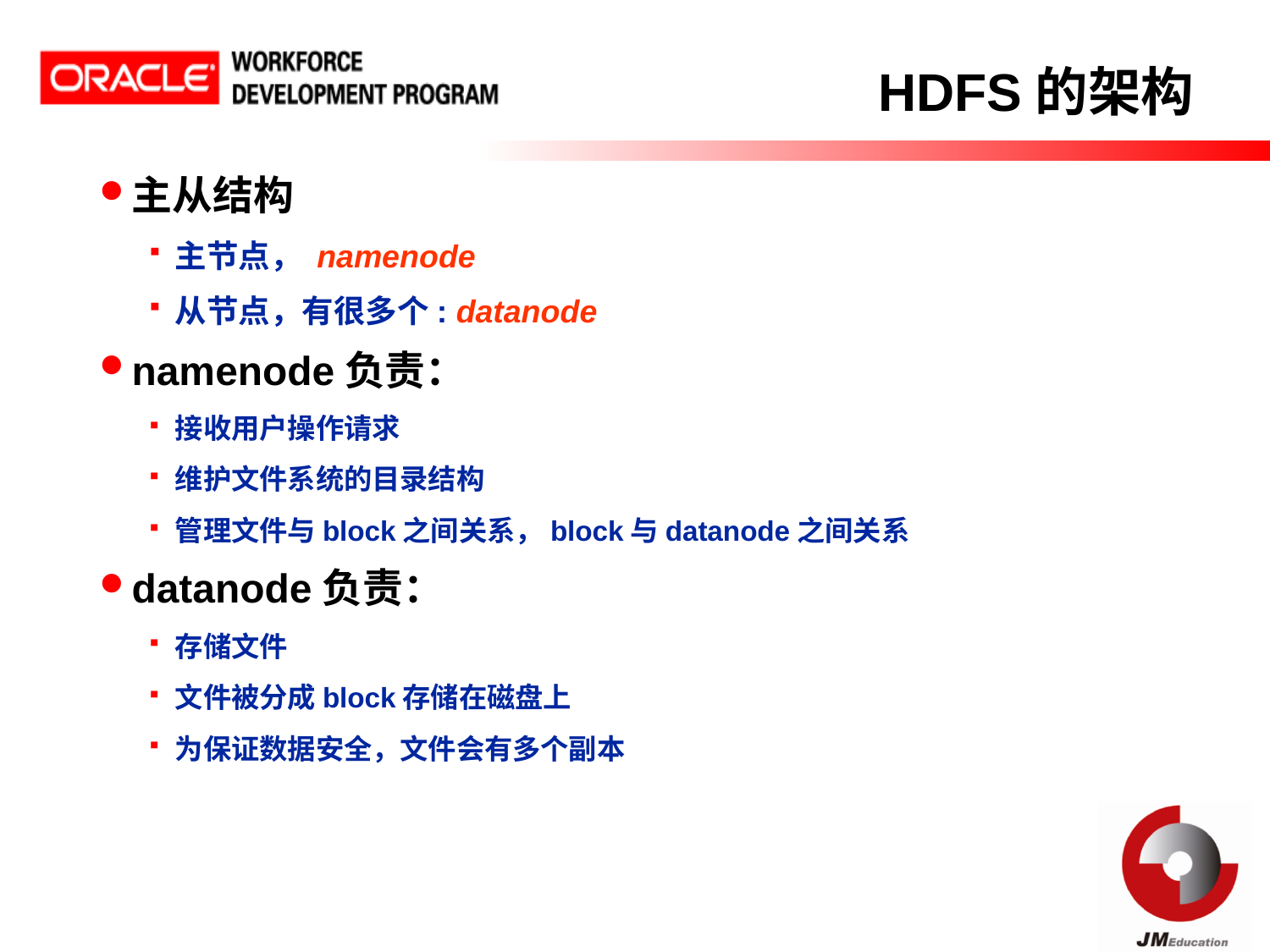

HDFS的架构
主从结构
主节点， namenode
从节点，有很多个: datanode
namenode负责：
接收用户操作请求
维护文件系统的目录结构
管理文件与block之间关系，block与datanode之间关系
datanode负责：
存储文件
文件被分成block存储在磁盘上
为保证数据安全，文件会有多个副本